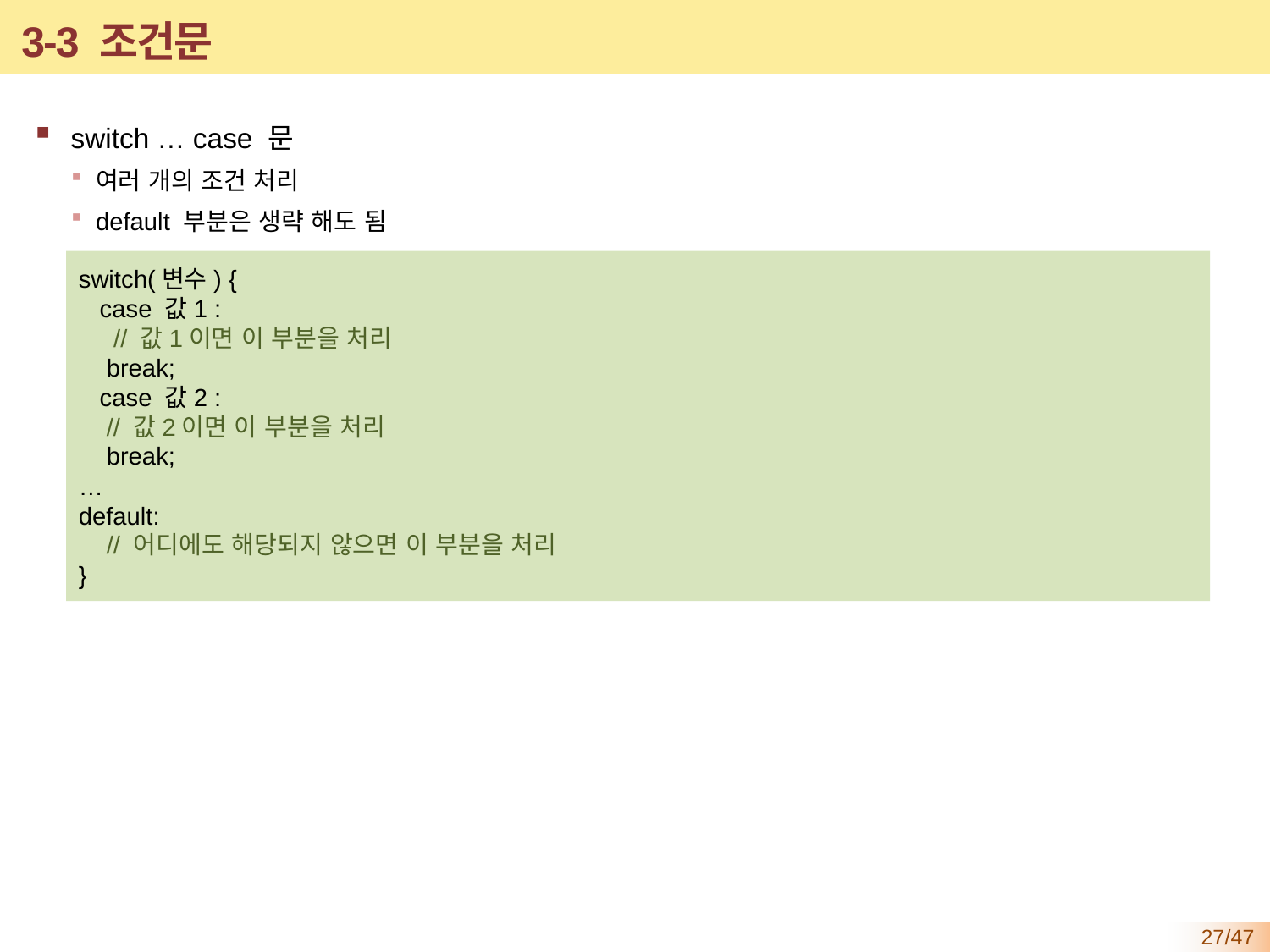

# 3-3 조건문
switch … case 문
여러 개의 조건 처리
default 부분은 생략 해도 됨
switch(변수) {
   case 값1 :
     // 값1이면 이 부분을 처리
    break;
   case 값2 :
    // 값2이면 이 부분을 처리
    break;
…
default:
    // 어디에도 해당되지 않으면 이 부분을 처리
}